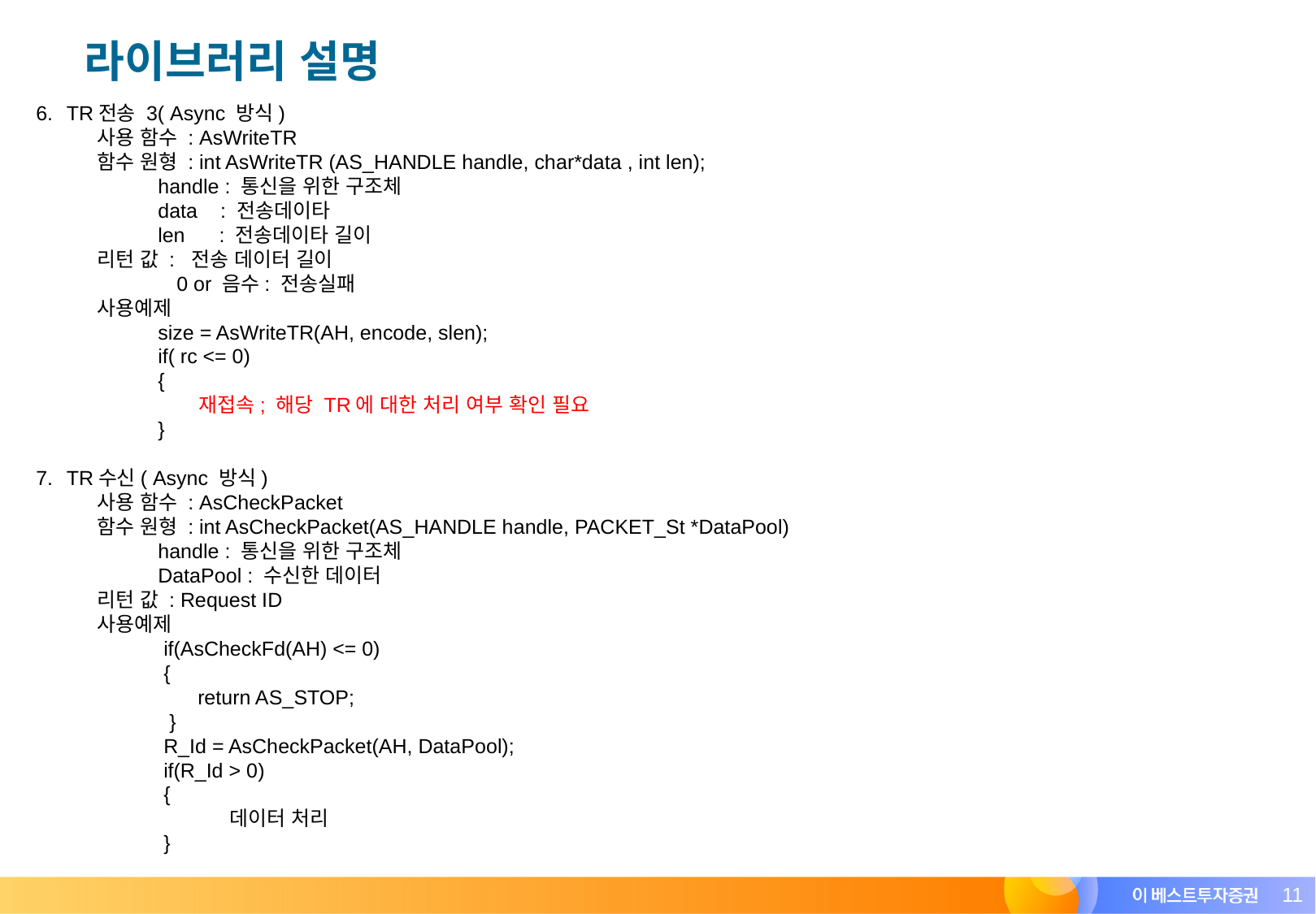

# 라이브러리 설명
TR전송 3( Async 방식)
사용 함수 : AsWriteTR
함수 원형 : int AsWriteTR (AS_HANDLE handle, char*data , int len);
handle : 통신을 위한 구조체
data    : 전송데이타
len      : 전송데이타 길이
리턴 값 :  전송 데이터 길이
              0 or 음수: 전송실패
사용예제
size = AsWriteTR(AH, encode, slen);
if( rc <= 0)
{
	 재접속; 해당 TR에 대한 처리 여부 확인 필요
}

TR수신( Async 방식)
사용 함수 : AsCheckPacket
함수 원형 : int AsCheckPacket(AS_HANDLE handle, PACKET_St *DataPool)
handle : 통신을 위한 구조체
DataPool : 수신한 데이터
리턴 값 : Request ID
사용예제
 if(AsCheckFd(AH) <= 0)
 {
       return AS_STOP;
  }
 R_Id = AsCheckPacket(AH, DataPool);
 if(R_Id > 0)
 {
 데이터 처리
 }
11